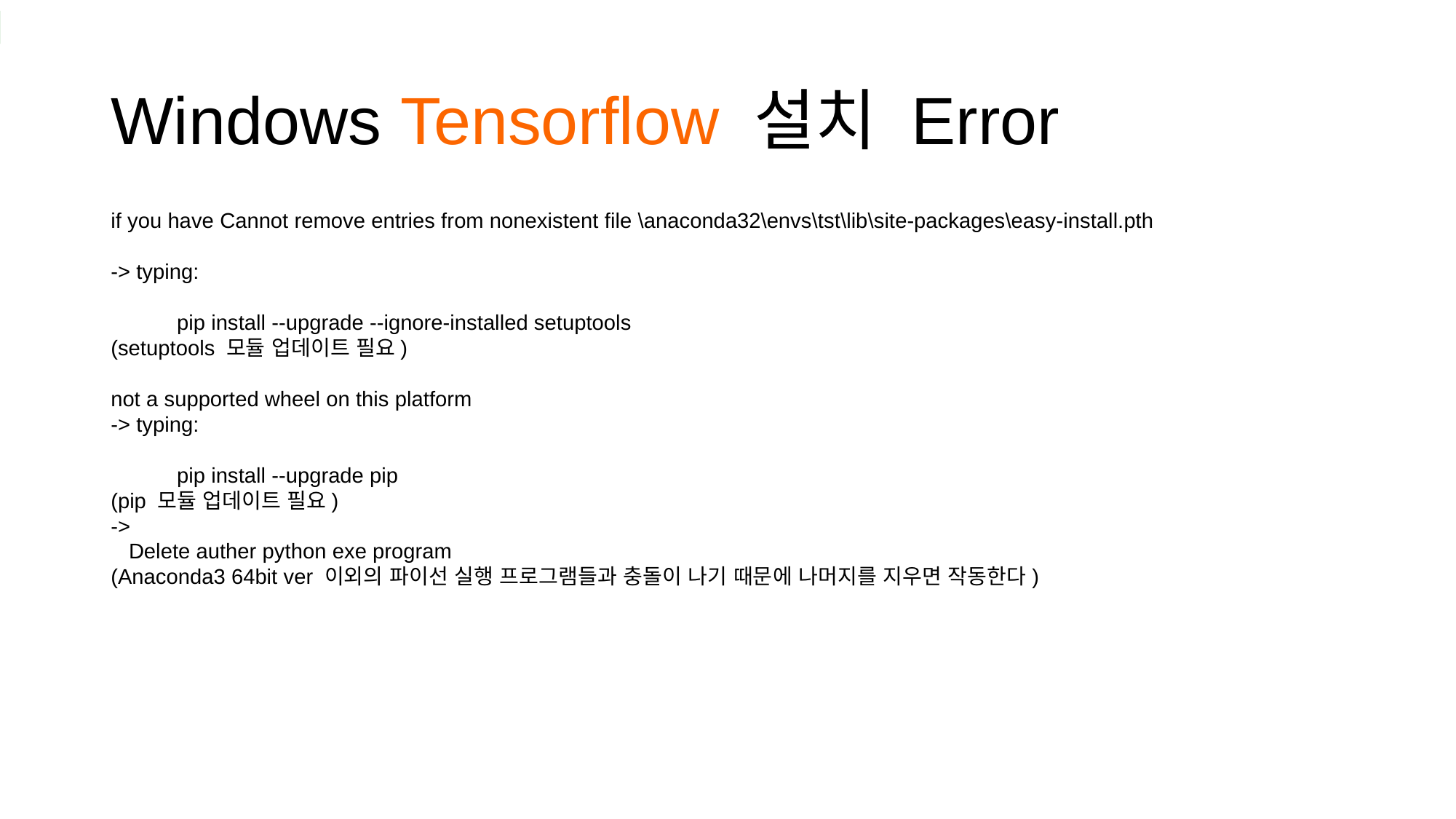

# Windows Tensorflow 설치 Error
if you have Cannot remove entries from nonexistent file \anaconda32\envs\tst\lib\site-packages\easy-install.pth

-> typing:

           pip install --upgrade --ignore-installed setuptools
(setuptools 모듈 업데이트 필요)

not a supported wheel on this platform
-> typing:

           pip install --upgrade pip
(pip 모듈 업데이트 필요)
->
   Delete auther python exe program
(Anaconda3 64bit ver 이외의 파이선 실행 프로그램들과 충돌이 나기 때문에 나머지를 지우면 작동한다)